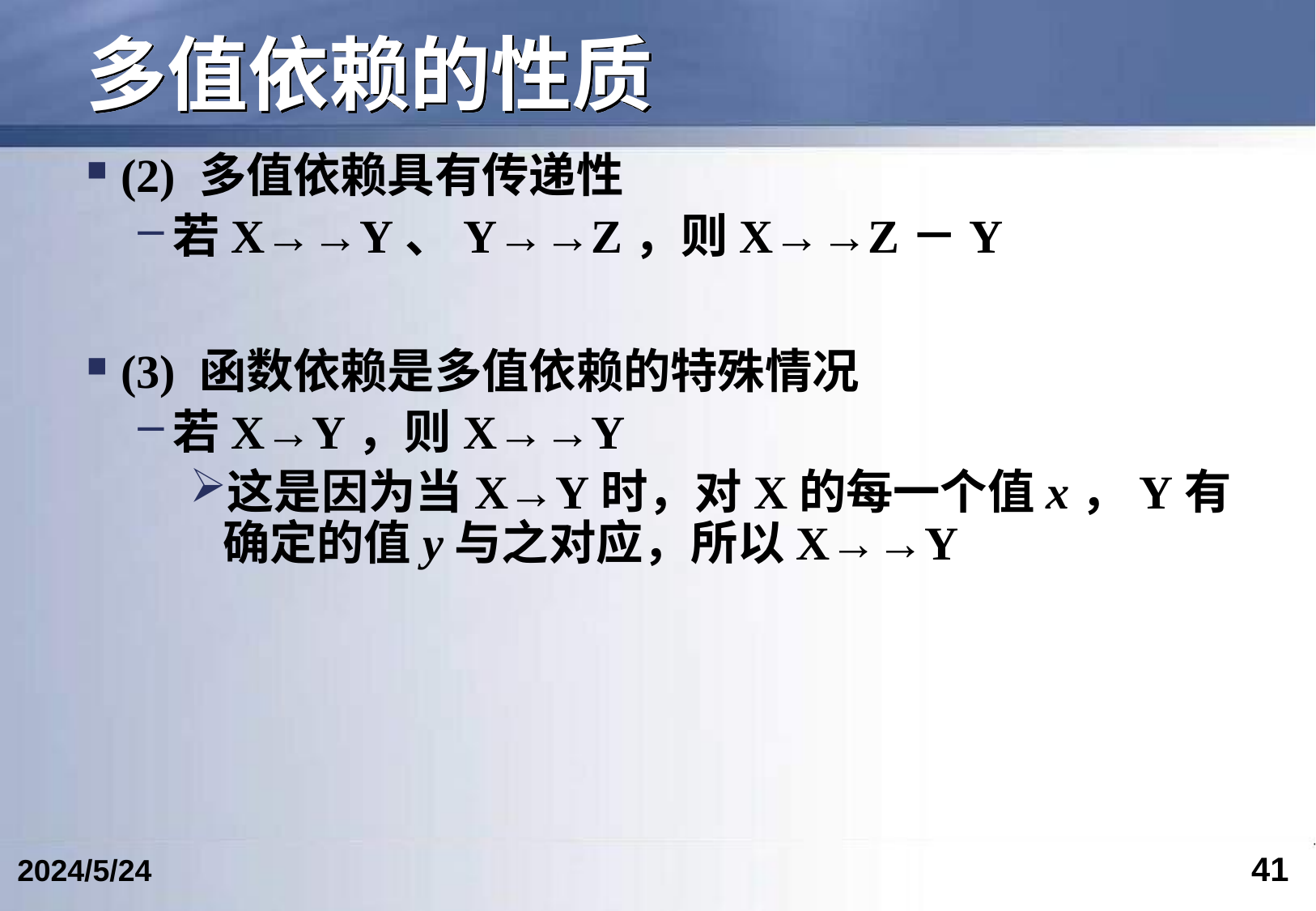

# 多值依赖的性质
(2) 多值依赖具有传递性
若X→→Y、Y→→Z，则X→→Z－Y

(3) 函数依赖是多值依赖的特殊情况
若X→Y，则X→→Y
这是因为当X→Y时，对X的每一个值x，Y有确定的值y与之对应，所以X→→Y
41
2024/5/24